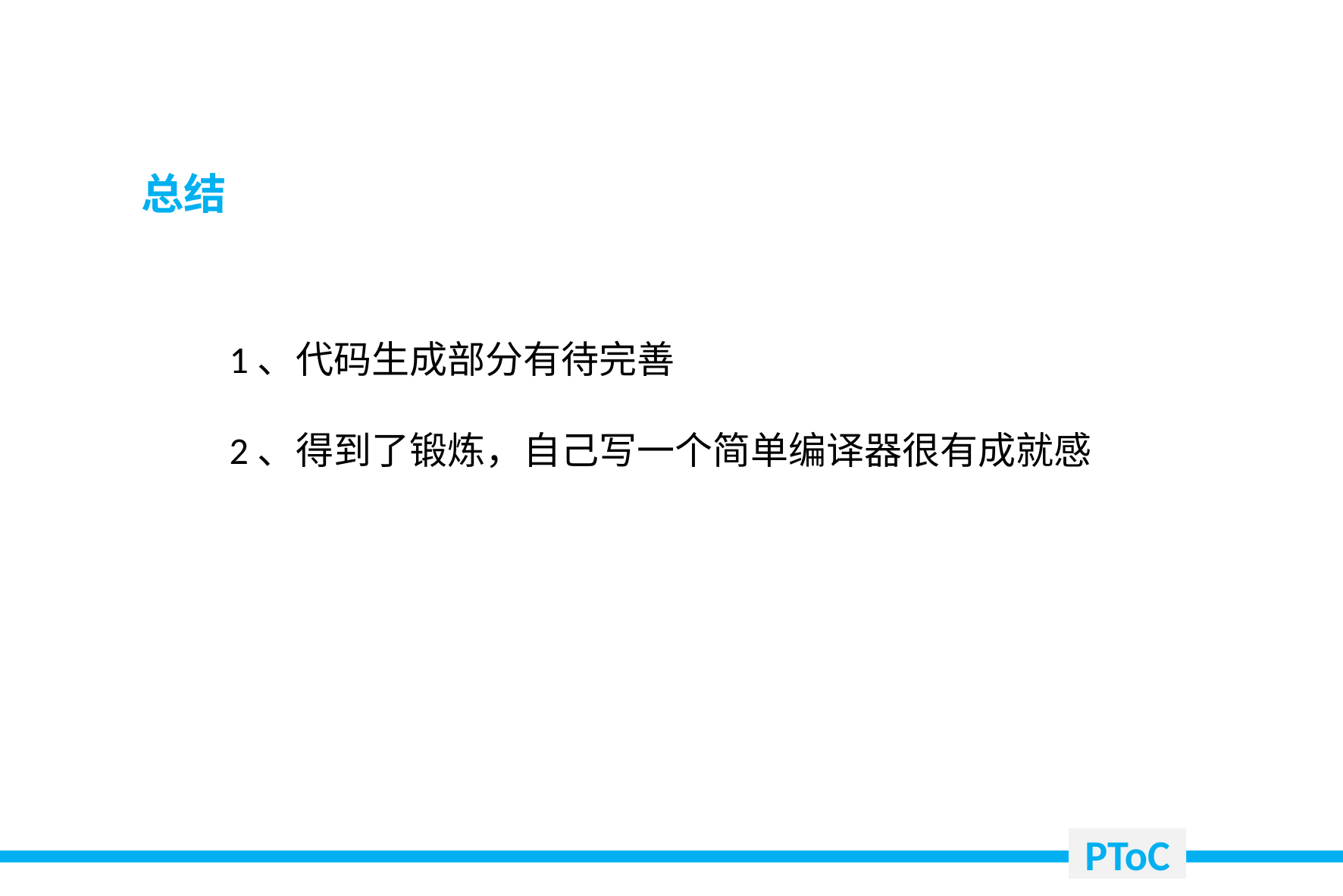

总结
1、代码生成部分有待完善

2、得到了锻炼，自己写一个简单编译器很有成就感
PToC